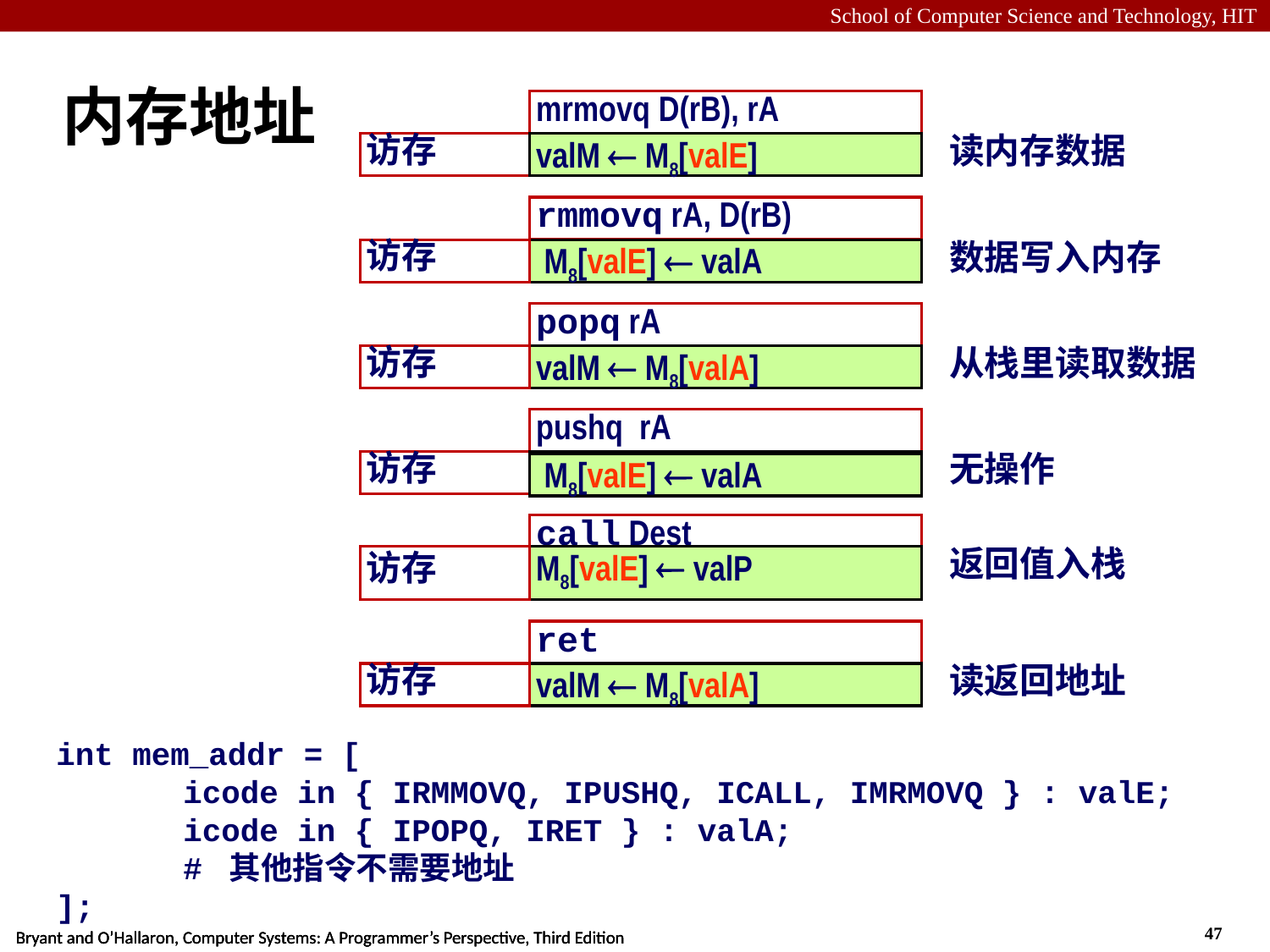

# 内存地址
mrmovq D(rB), rA
访存
valM ← M8[valE]
读内存数据
rmmovq rA, D(rB)
访存
 M8[valE] ← valA
数据写入内存
popq rA
从栈里读取数据
访存
valM ← M8[valA]
pushq  rA
访存

无操作
call Dest
访存
M8[valE] ← valP
返回值入栈
ret
访存
valM ← M8[valA]
读返回地址
 M8[valE] ← valA
int mem_addr = [
	icode in { IRMMOVQ, IPUSHQ, ICALL, IMRMOVQ } : valE;
	icode in { IPOPQ, IRET } : valA;
	# 其他指令不需要地址
];